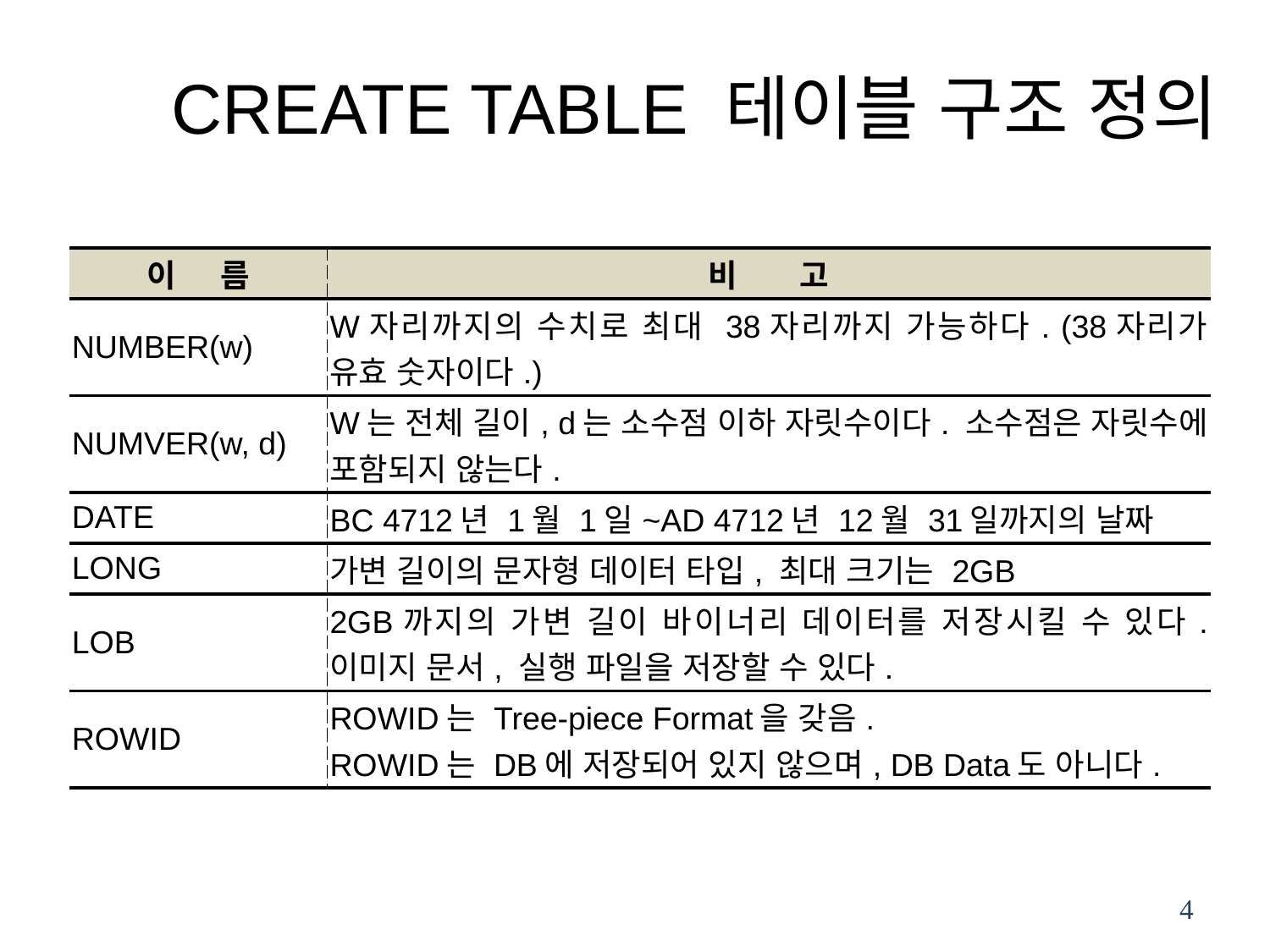

# CREATE TABLE 테이블 구조 정의
| 이 름 | 비 고 |
| --- | --- |
| NUMBER(w) | W자리까지의 수치로 최대 38자리까지 가능하다. (38자리가 유효 숫자이다.) |
| NUMVER(w, d) | W는 전체 길이, d는 소수점 이하 자릿수이다. 소수점은 자릿수에 포함되지 않는다. |
| DATE | BC 4712년 1월 1일~AD 4712년 12월 31일까지의 날짜 |
| LONG | 가변 길이의 문자형 데이터 타입, 최대 크기는 2GB |
| LOB | 2GB까지의 가변 길이 바이너리 데이터를 저장시킬 수 있다. 이미지 문서, 실행 파일을 저장할 수 있다. |
| ROWID | ROWID는 Tree-piece Format을 갖음. ROWID는 DB에 저장되어 있지 않으며, DB Data도 아니다. |
4